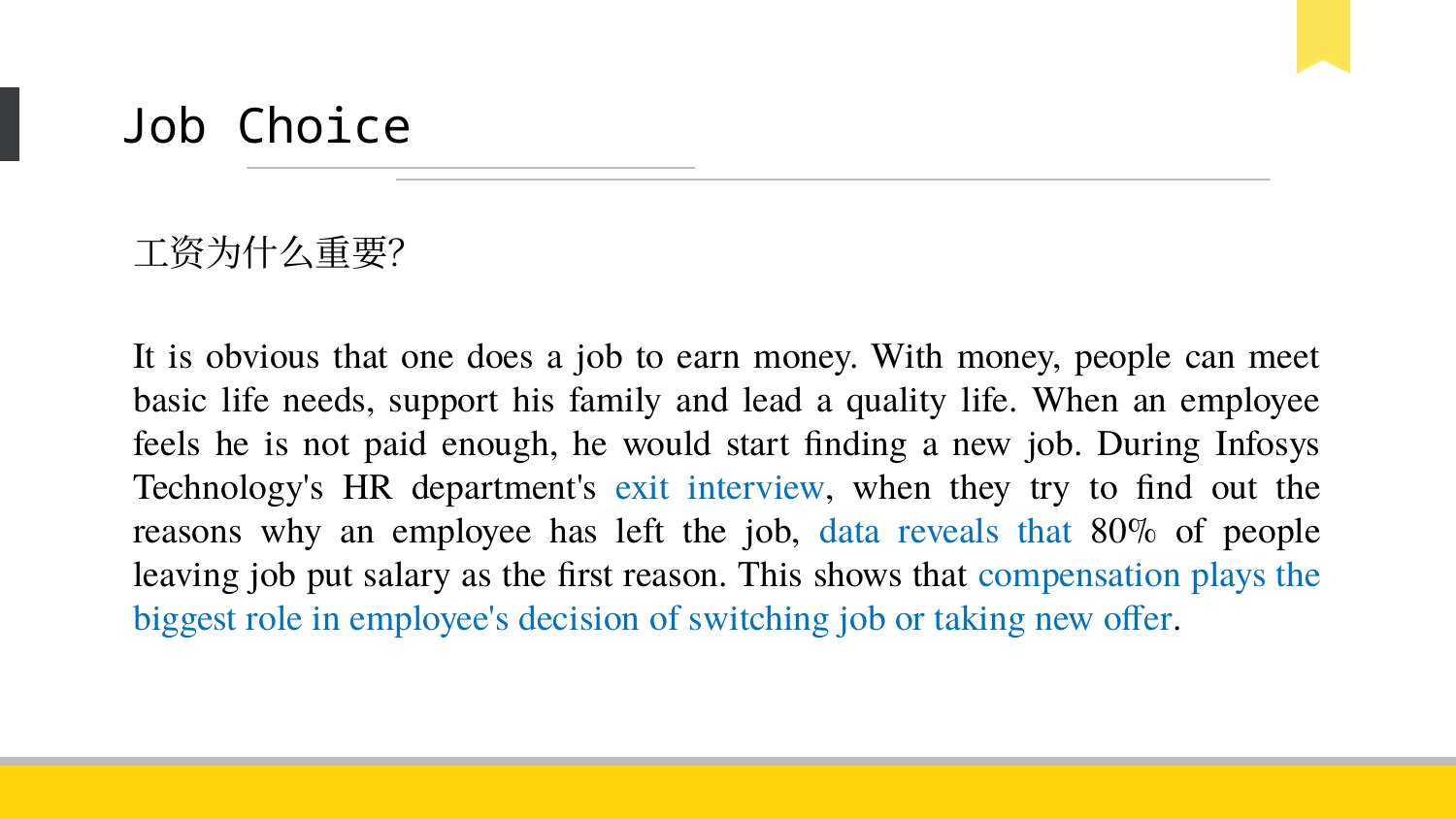

# Job Choice
工资为什么重要？

It is obvious that one does a job to earn money. With money, people can meet basic life needs, support his family and lead a quality life. When an employee feels he is not paid enough, he would start finding a new job. During Infosys Technology's HR department's exit interview, when they try to find out the reasons why an employee has left the job, data reveals that 80% of people leaving job put salary as the first reason. This shows that compensation plays the biggest role in employee's decision of switching job or taking new offer.